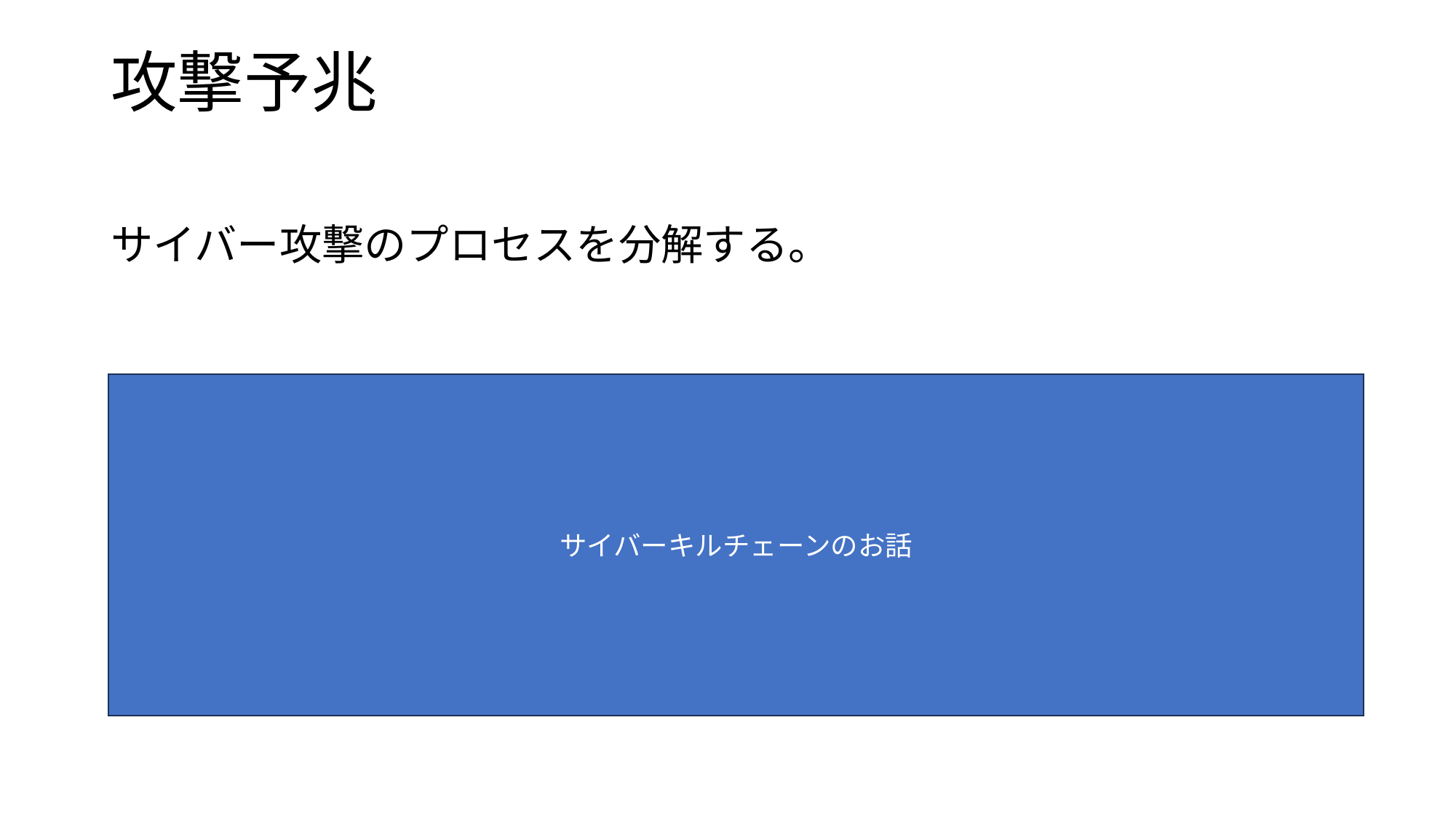

# 攻撃予兆
サイバー攻撃のプロセスを分解する。
サイバーキルチェーンのお話